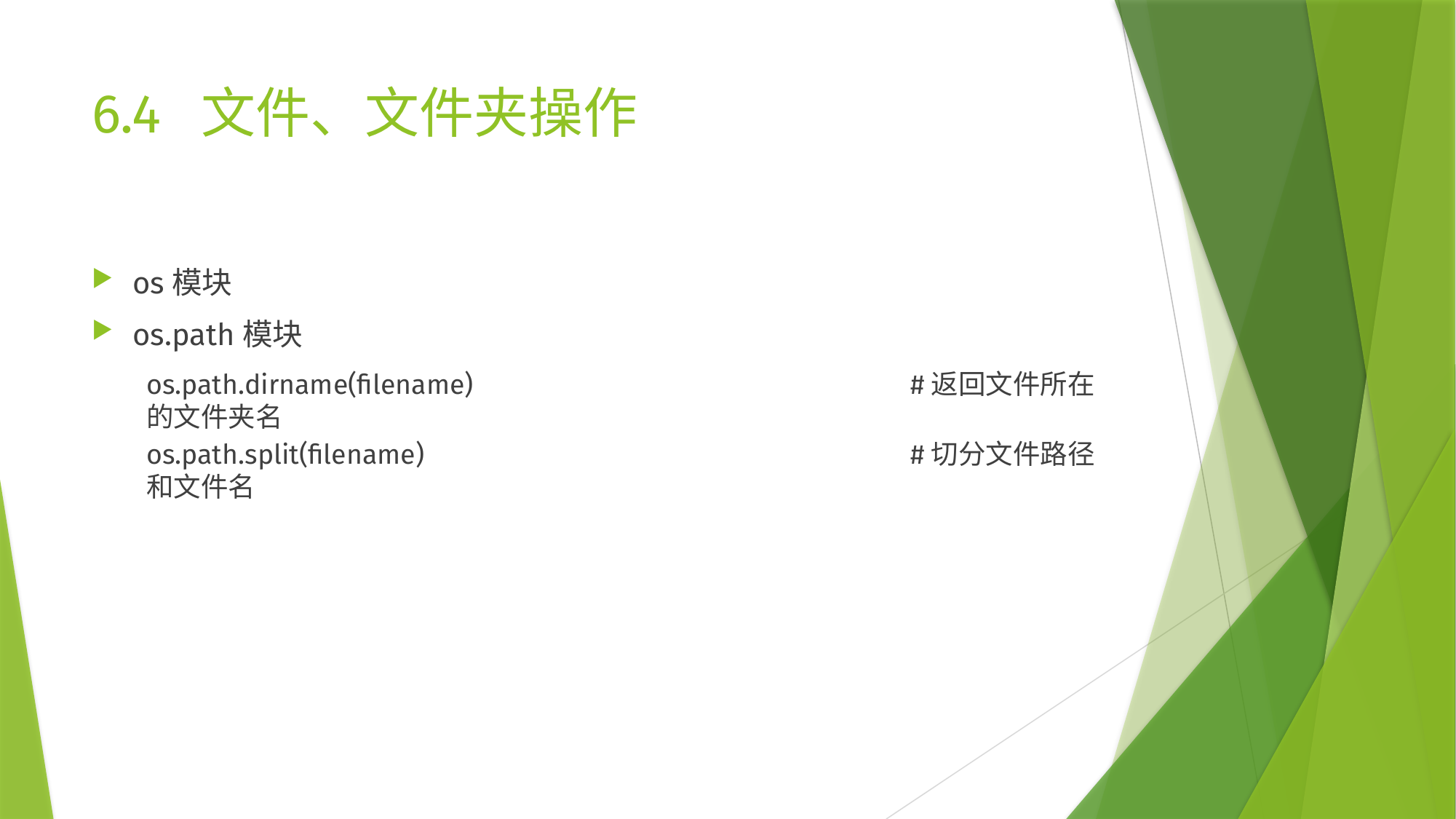

# 6.4	文件、文件夹操作
os模块
os.path模块
os.path.dirname(filename)				#返回文件所在的文件夹名
os.path.split(filename)					#切分文件路径和文件名